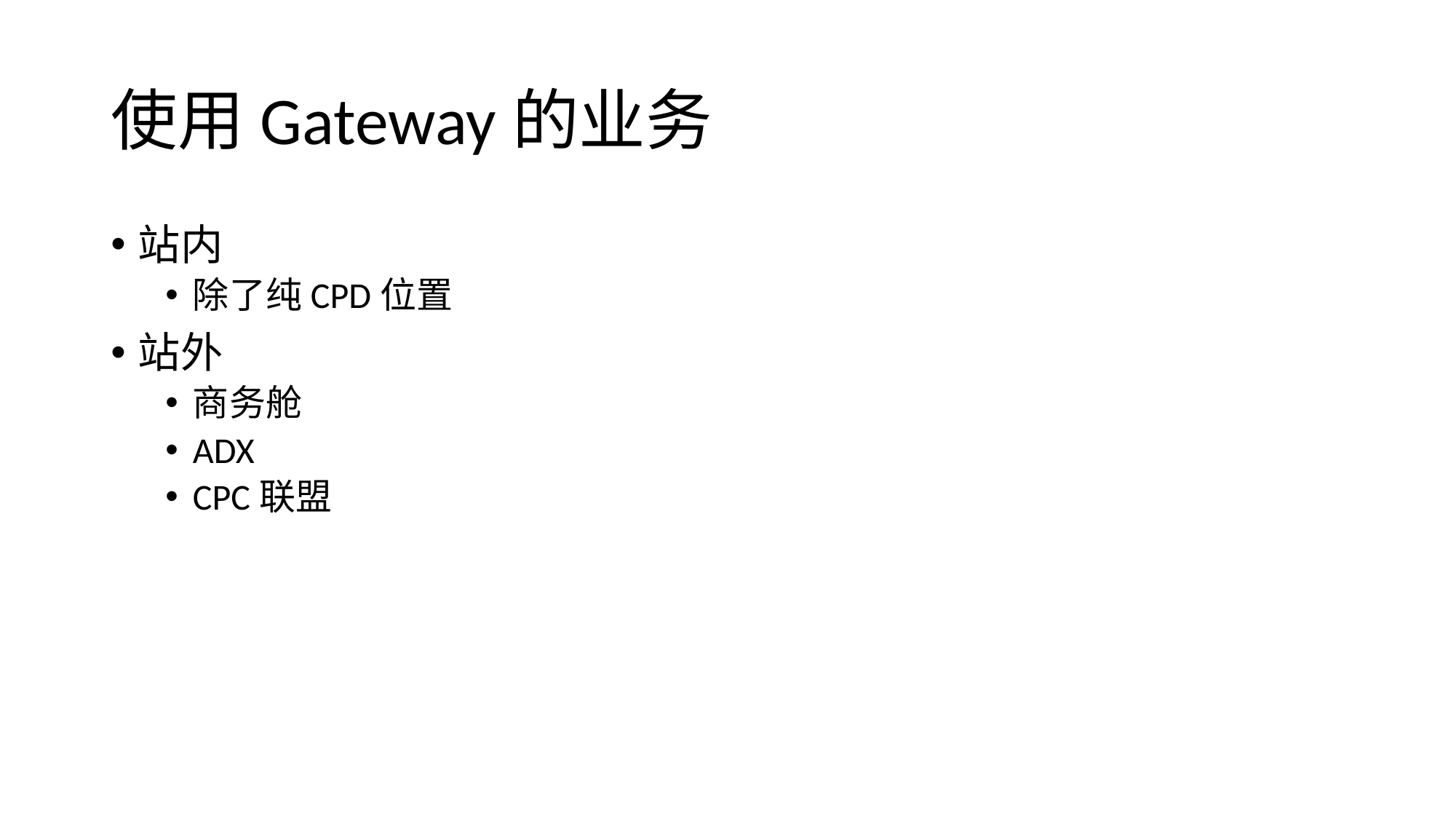

# 使用Gateway的业务
站内
除了纯CPD位置
站外
商务舱
ADX
CPC联盟